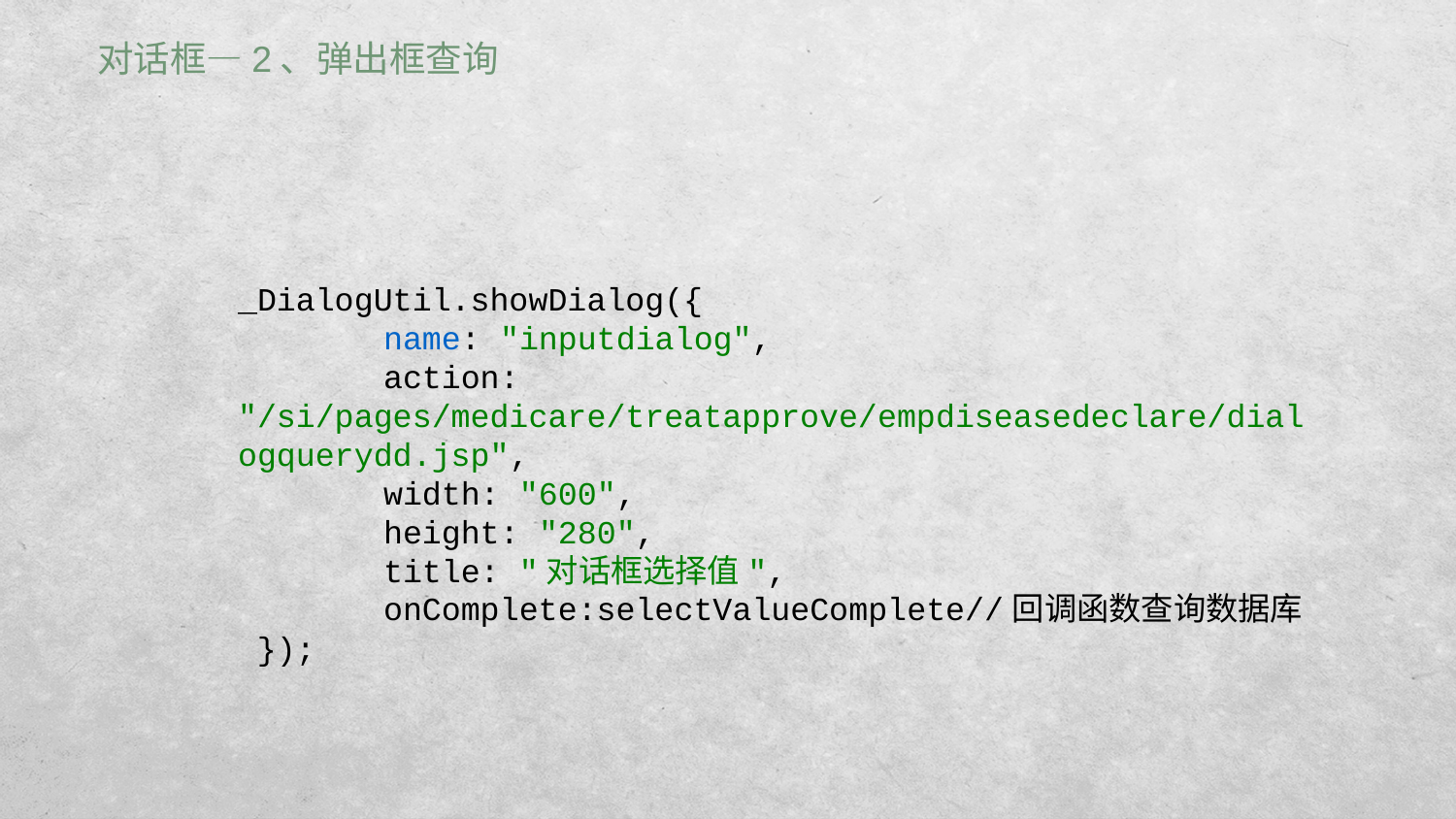

对话框—2、弹出框查询
_DialogUtil.showDialog({
	name: "inputdialog",
	action: 				"/si/pages/medicare/treatapprove/empdiseasedeclare/dialogquerydd.jsp",
	width: "600",
	height: "280",
	title: "对话框选择值",
	onComplete:selectValueComplete//回调函数查询数据库
 });